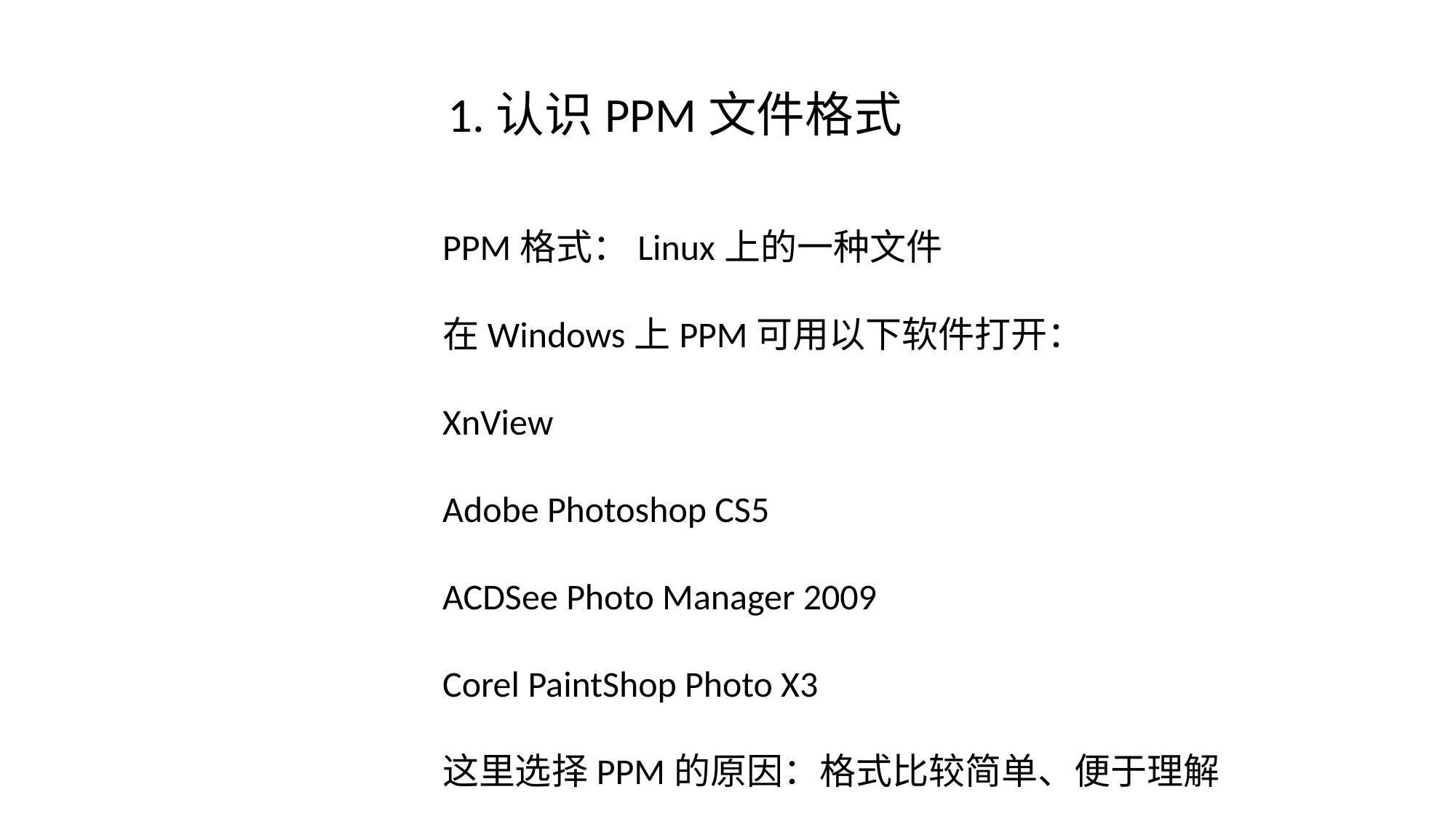

1.认识PPM文件格式
PPM格式：Linux上的一种文件

在Windows上PPM可用以下软件打开：

XnView

Adobe Photoshop CS5

ACDSee Photo Manager 2009

Corel PaintShop Photo X3

这里选择PPM的原因：格式比较简单、便于理解